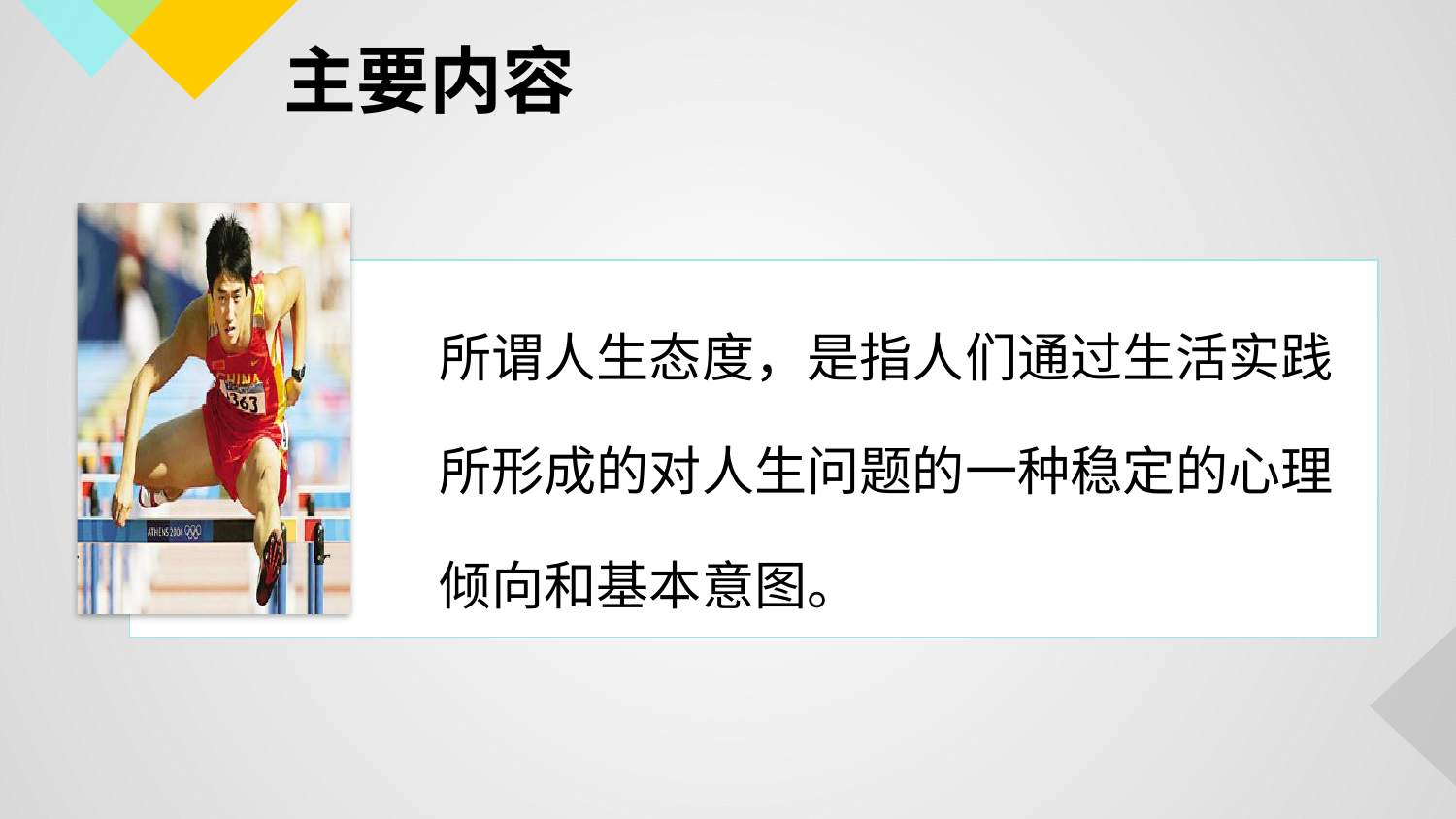

# 主要内容
所谓人生态度，是指人们通过生活实践所形成的对人生问题的一种稳定的心理倾向和基本意图。